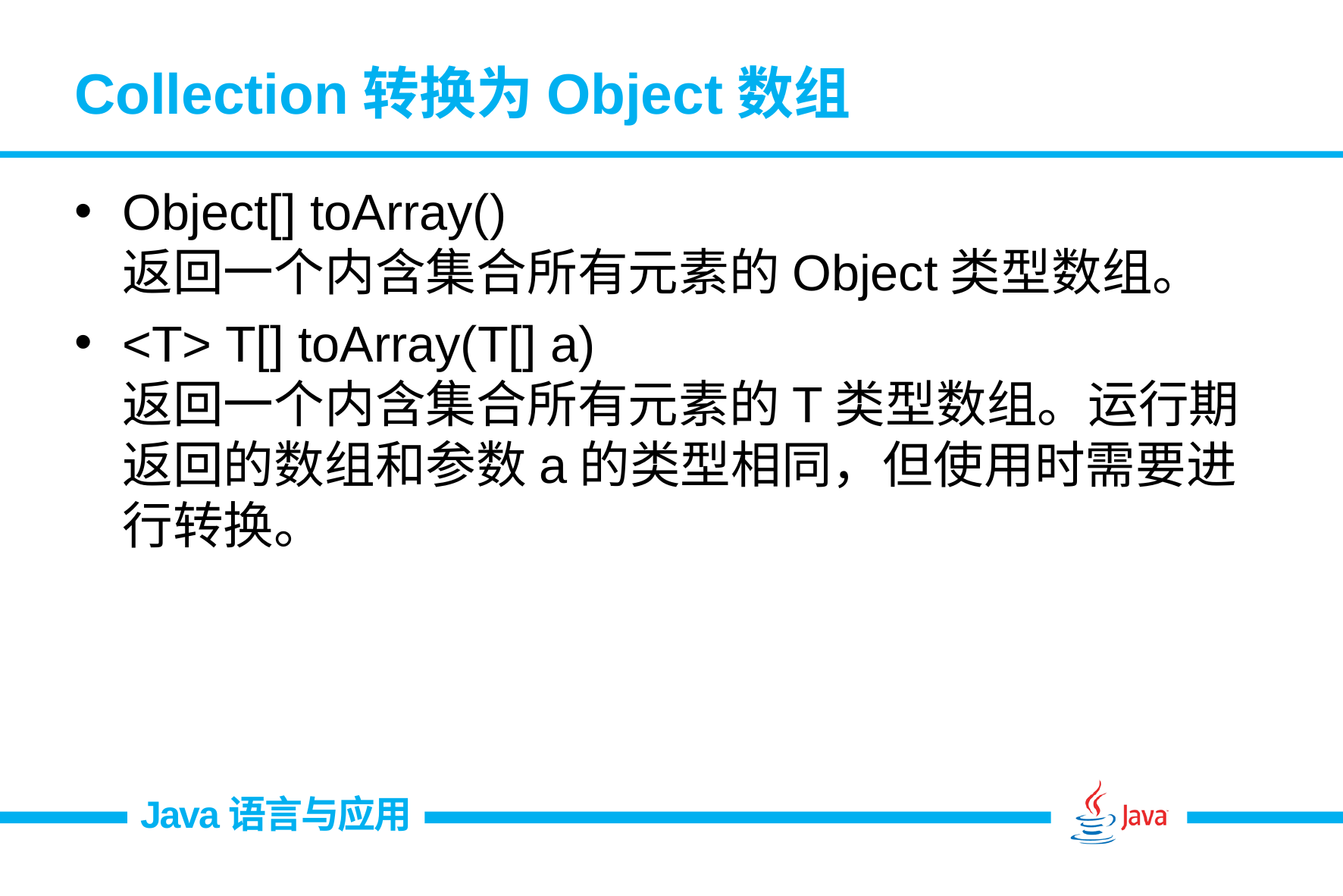

# Collection转换为Object数组
Object[] toArray()
返回一个内含集合所有元素的Object类型数组。
<T> T[] toArray(T[] a)
返回一个内含集合所有元素的T类型数组。运行期返回的数组和参数a的类型相同，但使用时需要进行转换。